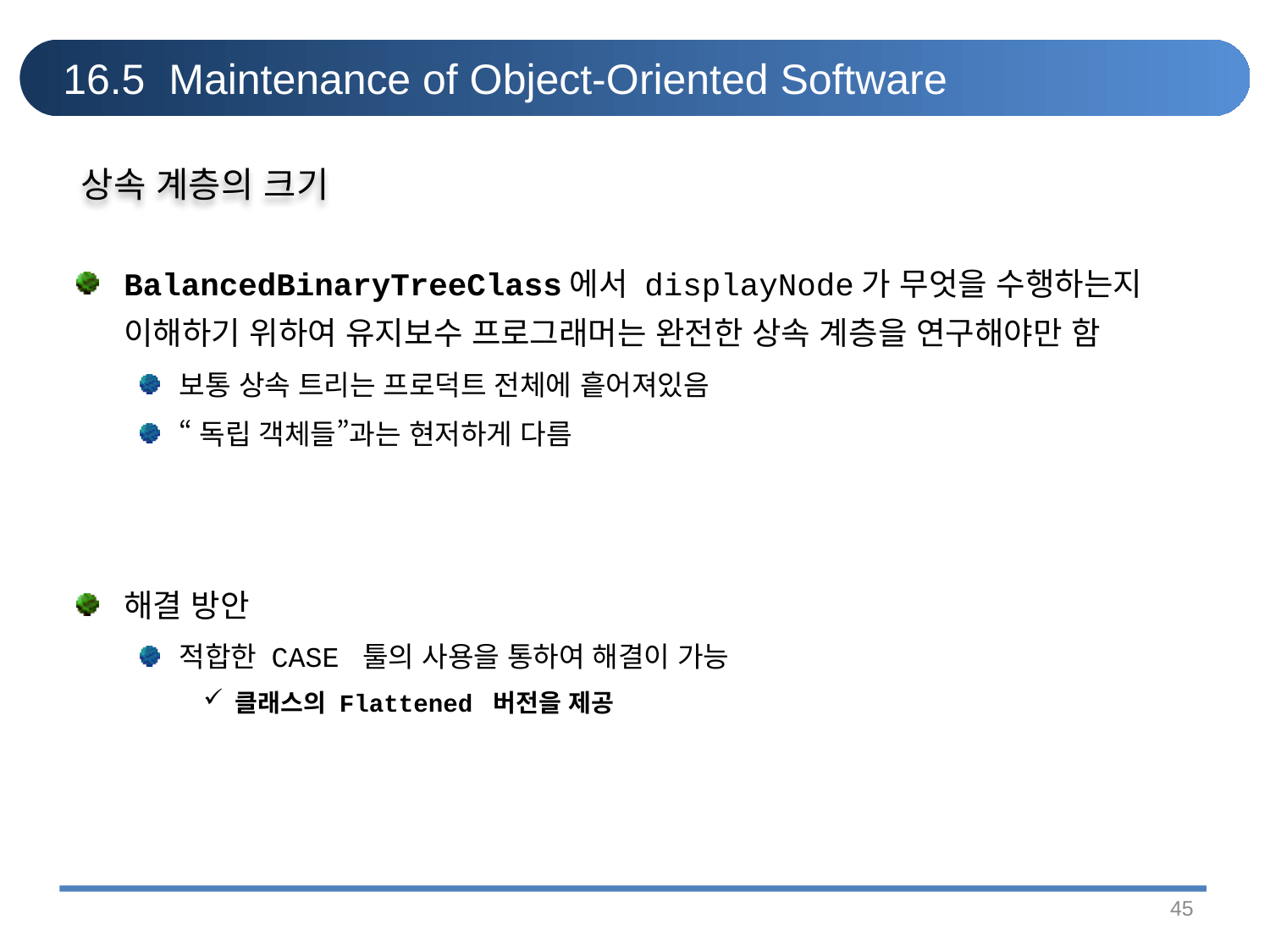

# 16.5  Maintenance of Object-Oriented Software
상속 계층의 크기
BalancedBinaryTreeClass에서 displayNode가 무엇을 수행하는지 이해하기 위하여 유지보수 프로그래머는 완전한 상속 계층을 연구해야만 함
보통 상속 트리는 프로덕트 전체에 흩어져있음
“독립 객체들”과는 현저하게 다름

해결 방안
적합한 CASE 툴의 사용을 통하여 해결이 가능
클래스의 Flattened 버전을 제공
45